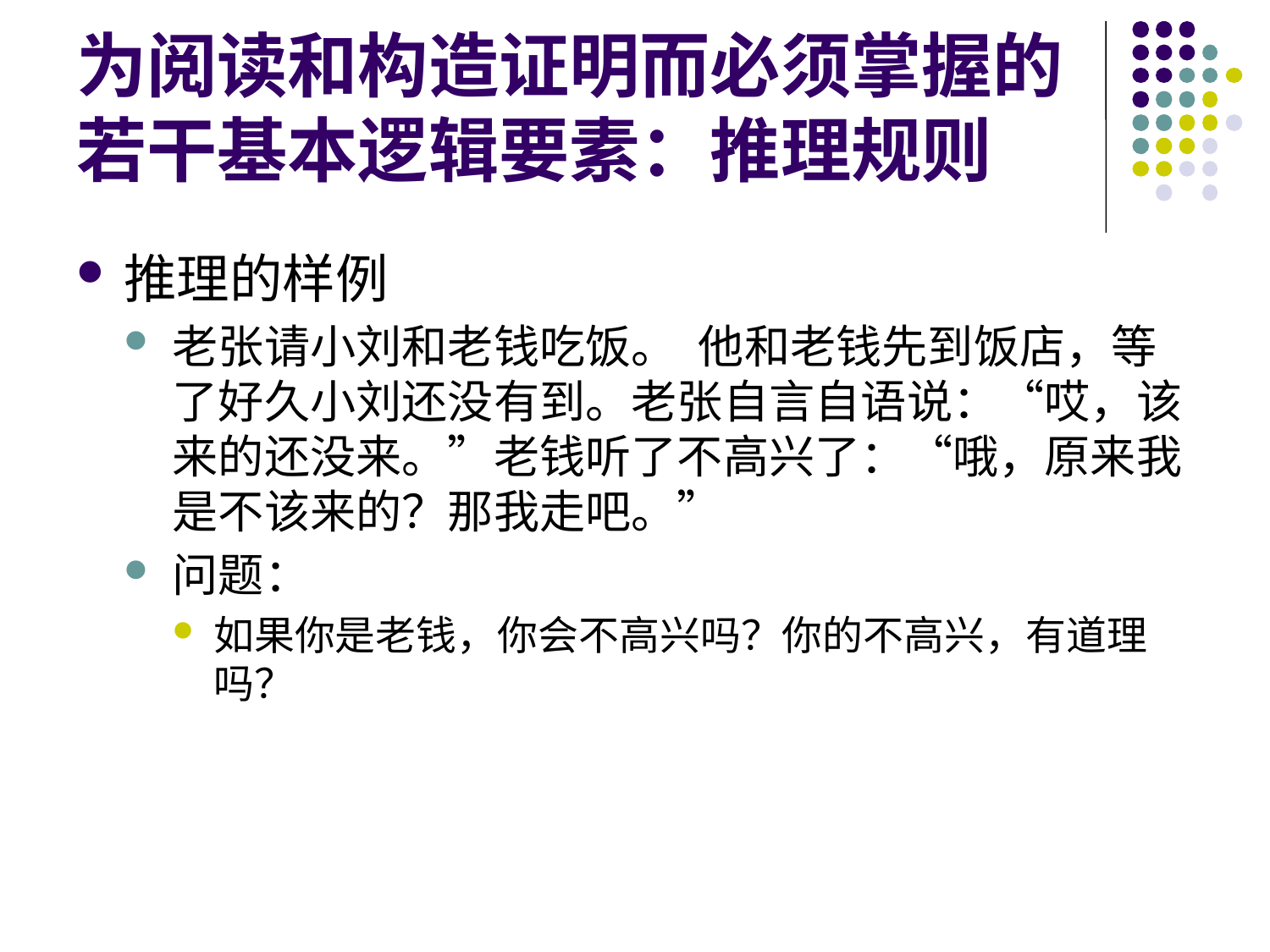

# 为阅读和构造证明而必须掌握的若干基本逻辑要素：推理规则
推理的样例
老张请小刘和老钱吃饭。  他和老钱先到饭店，等了好久小刘还没有到。老张自言自语说：“哎，该来的还没来。”老钱听了不高兴了：“哦，原来我是不该来的？那我走吧。”
问题：
如果你是老钱，你会不高兴吗？你的不高兴，有道理吗？